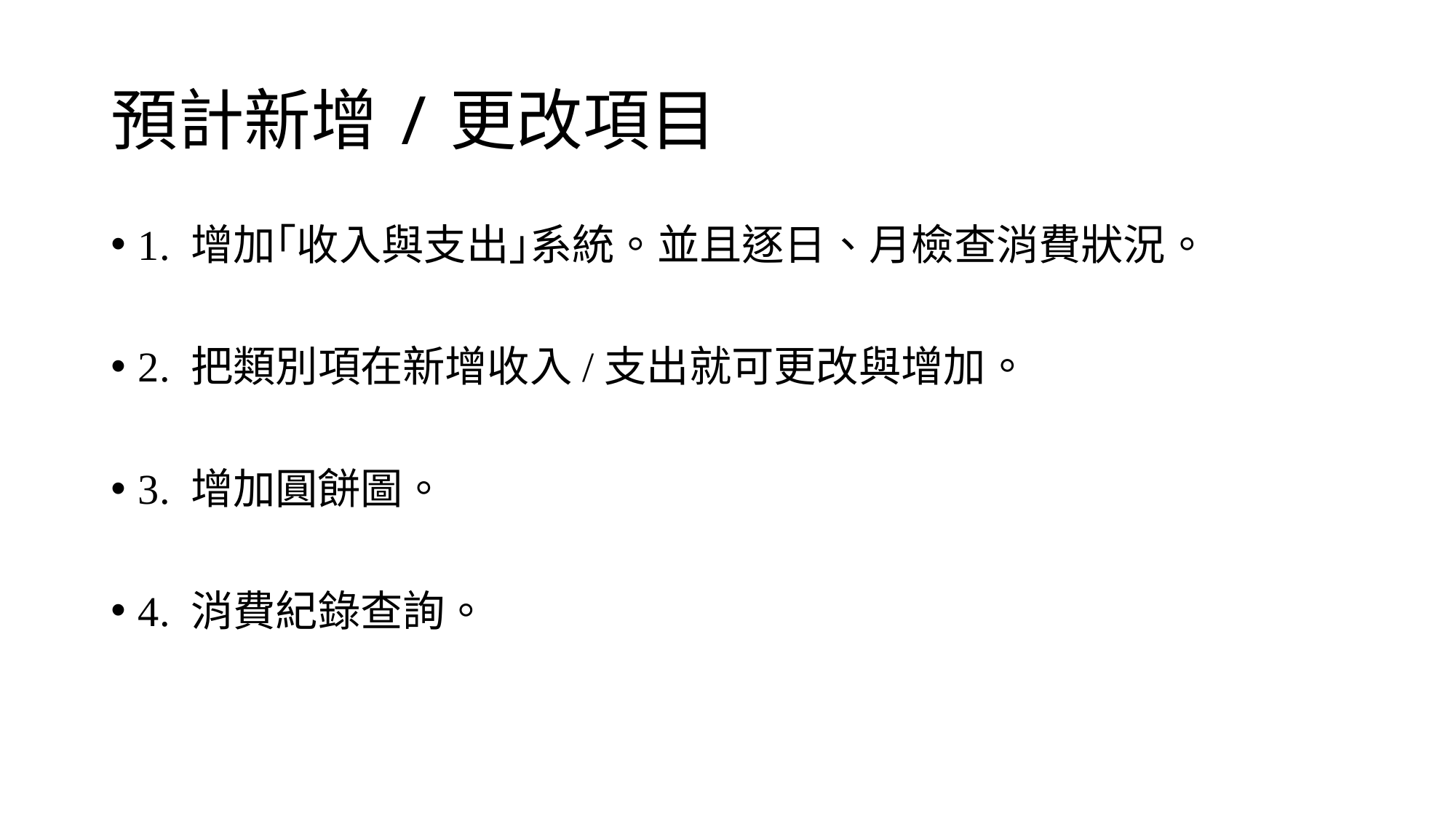

# 預計新增/更改項目
1. 增加｢收入與支出｣系統。並且逐日、月檢查消費狀況。

2. 把類別項在新增收入/支出就可更改與增加。

3. 增加圓餅圖。

4. 消費紀錄查詢。